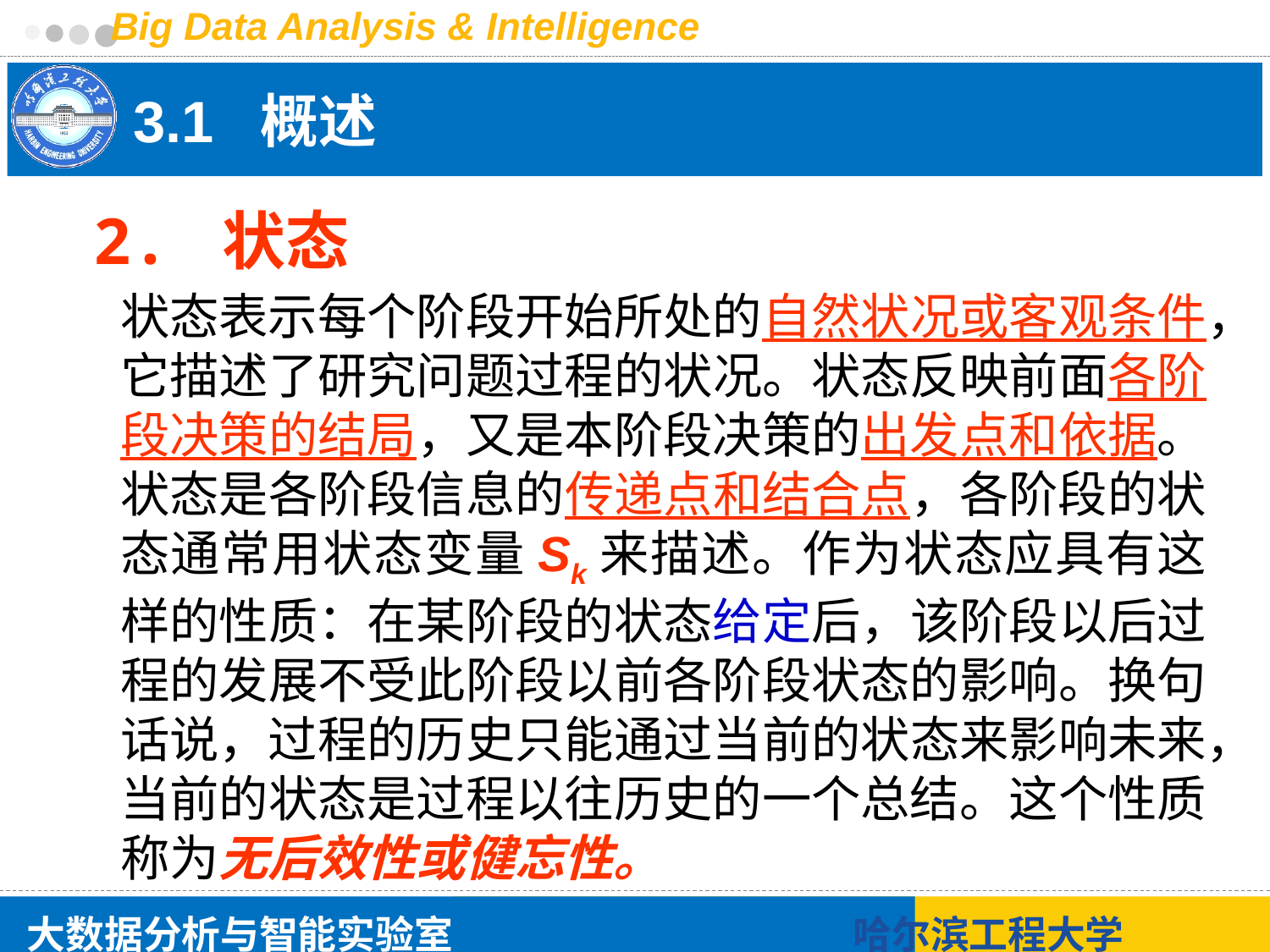

11
# 3.1  概述
2. 状态
状态表示每个阶段开始所处的自然状况或客观条件，它描述了研究问题过程的状况。状态反映前面各阶段决策的结局，又是本阶段决策的出发点和依据。状态是各阶段信息的传递点和结合点，各阶段的状态通常用状态变量Sk来描述。作为状态应具有这样的性质：在某阶段的状态给定后，该阶段以后过程的发展不受此阶段以前各阶段状态的影响。换句话说，过程的历史只能通过当前的状态来影响未来，当前的状态是过程以往历史的一个总结。这个性质称为无后效性或健忘性。